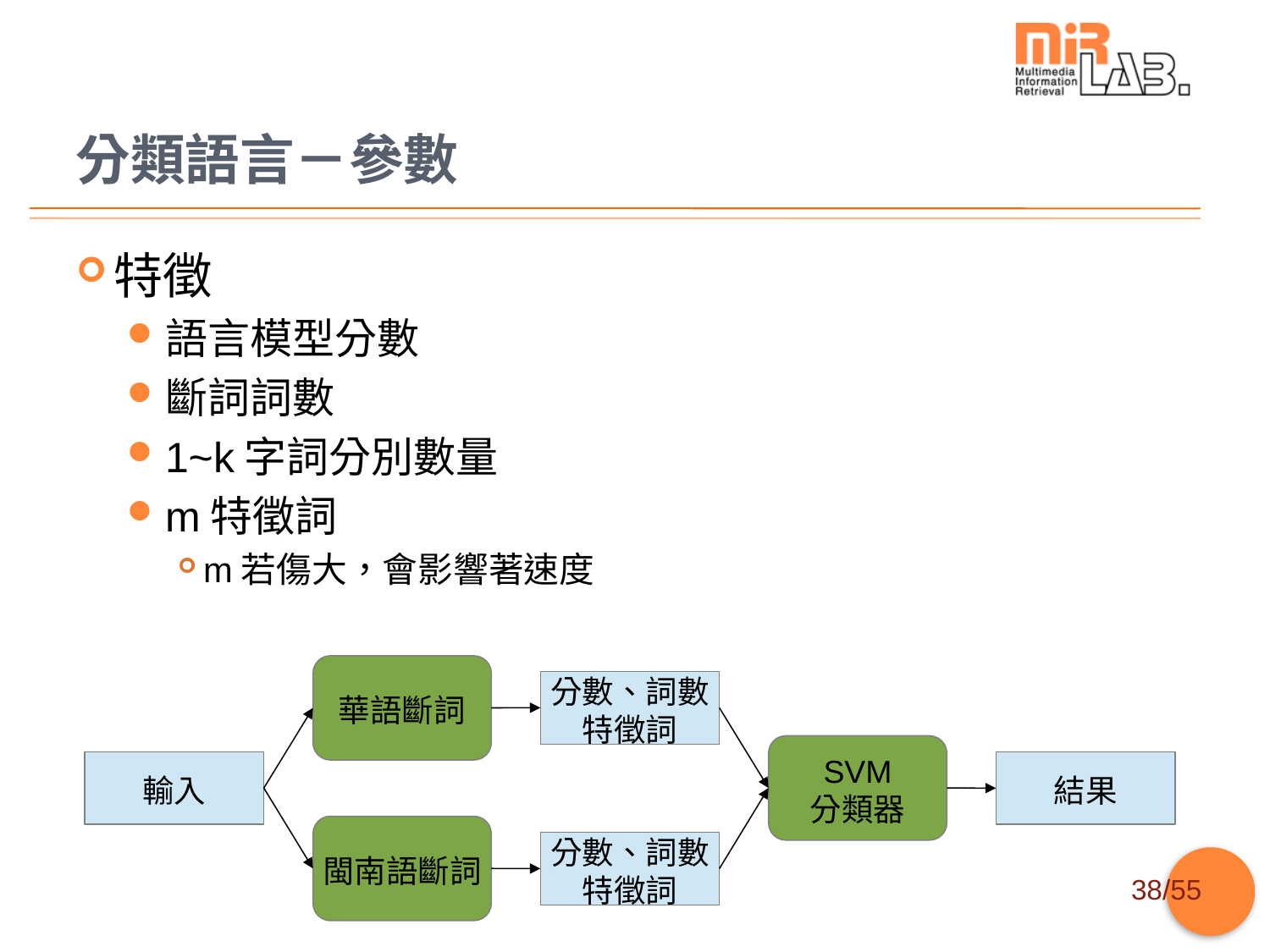

# 分類語言－參數
特徵
語言模型分數
斷詞詞數
1~k字詞分別數量
m特徵詞
m若傷大，會影響著速度
華語斷詞
分數、詞數
特徵詞
SVM
分類器
輸入
結果
閩南語斷詞
分數、詞數
特徵詞